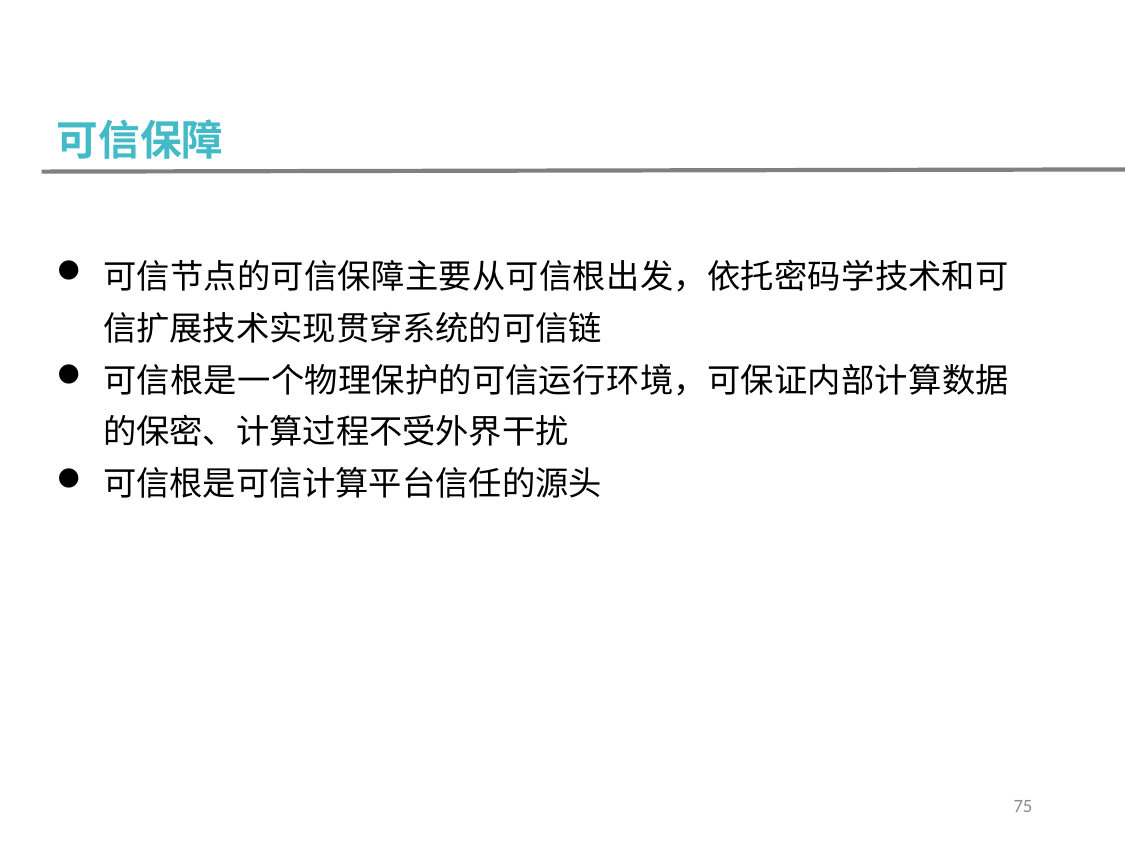

可信保障
可信节点的可信保障主要从可信根出发，依托密码学技术和可信扩展技术实现贯穿系统的可信链
可信根是一个物理保护的可信运行环境，可保证内部计算数据的保密、计算过程不受外界干扰
可信根是可信计算平台信任的源头
75